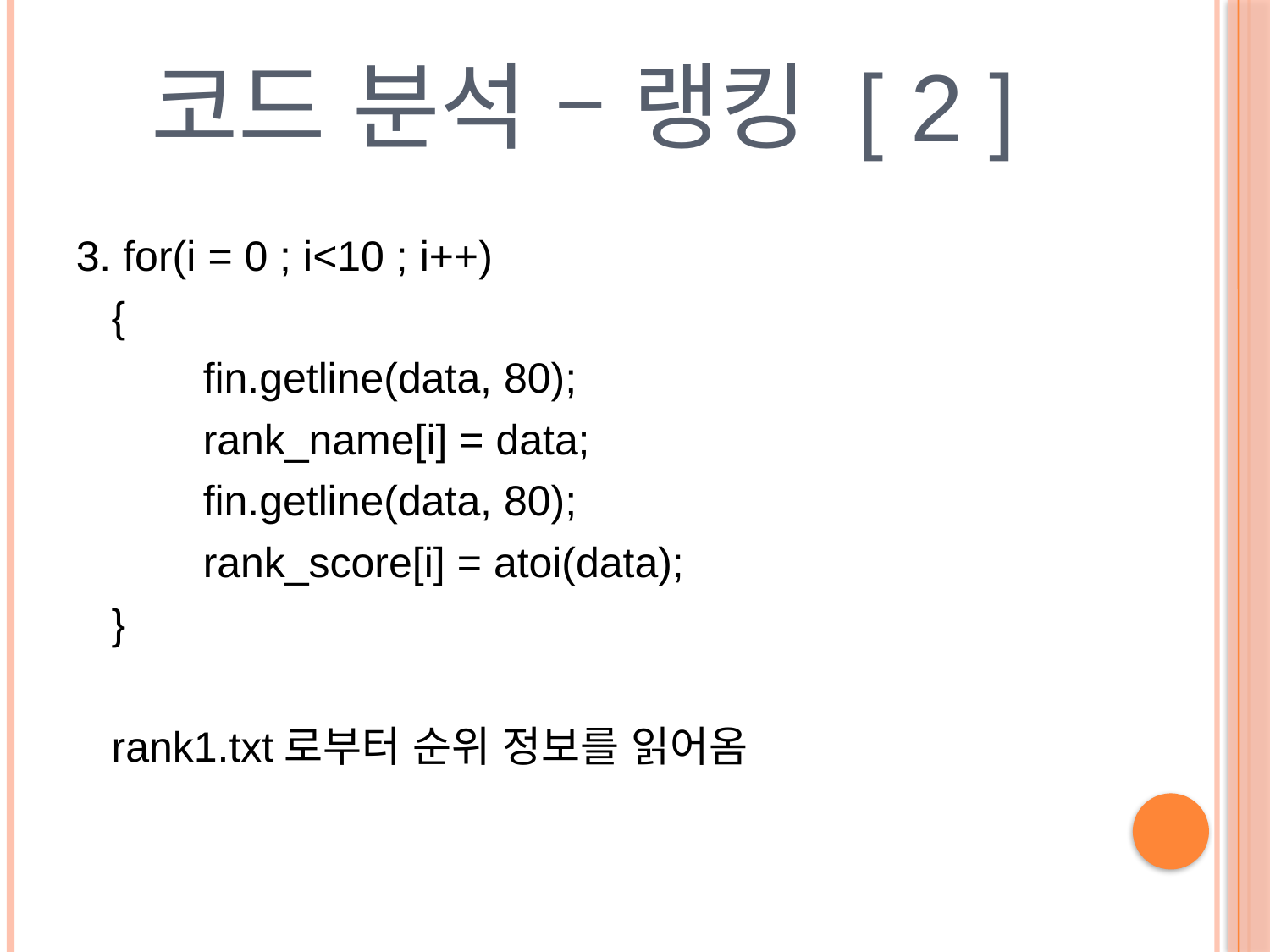

# 코드 분석 – 랭킹 [ 2 ]
3. for(i = 0 ; i<10 ; i++)
   {
	fin.getline(data, 80);
	rank_name[i] = data;
	fin.getline(data, 80);
	rank_score[i] = atoi(data);
   }

   rank1.txt로부터 순위 정보를 읽어옴